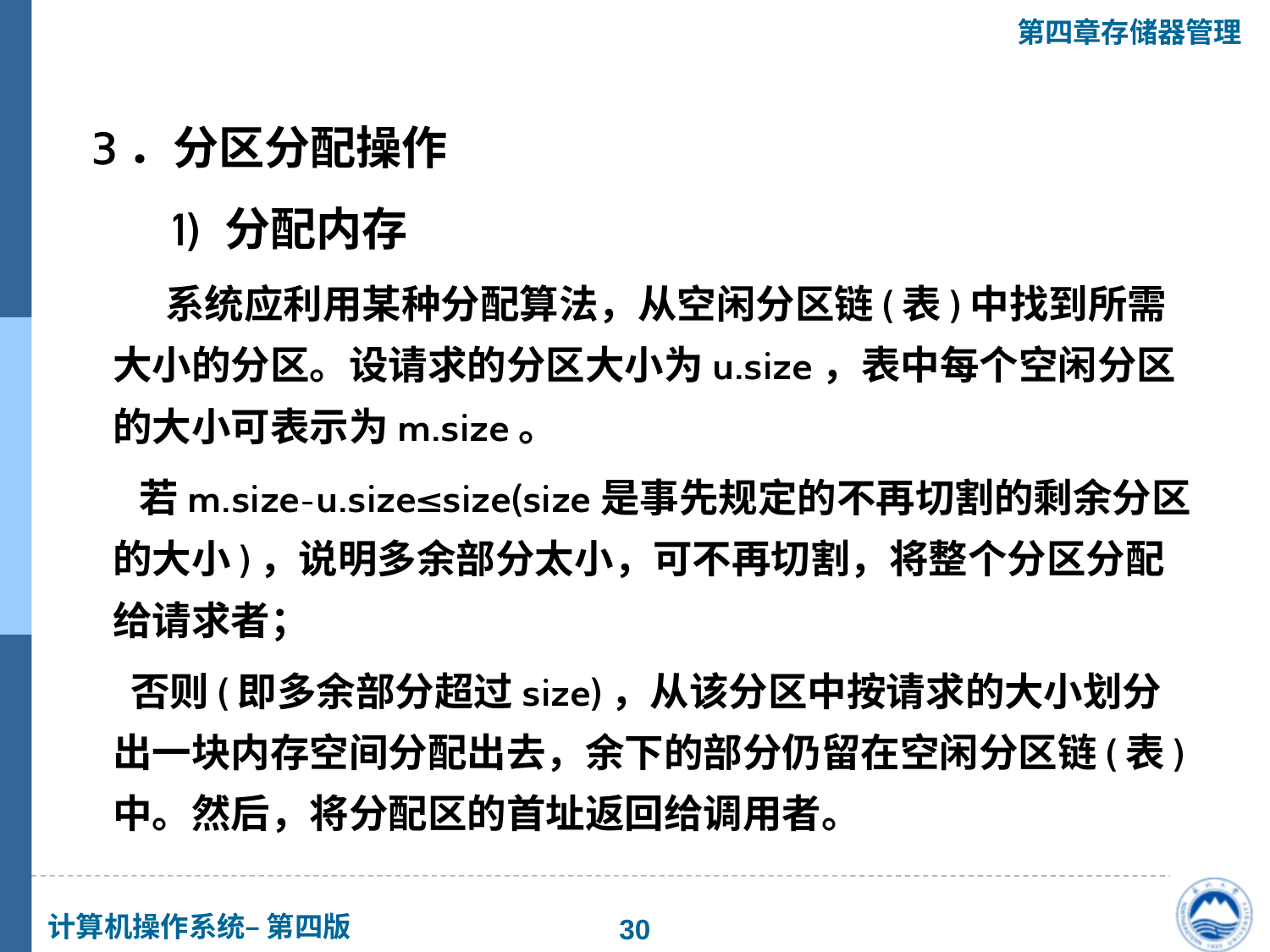

3．分区分配操作
　　1) 分配内存
　　 系统应利用某种分配算法，从空闲分区链(表)中找到所需大小的分区。设请求的分区大小为u.size，表中每个空闲分区的大小可表示为m.size。
      若m.size-u.size≤size(size是事先规定的不再切割的剩余分区的大小)，说明多余部分太小，可不再切割，将整个分区分配给请求者；
     否则(即多余部分超过size)，从该分区中按请求的大小划分出一块内存空间分配出去，余下的部分仍留在空闲分区链(表)中。然后，将分配区的首址返回给调用者。